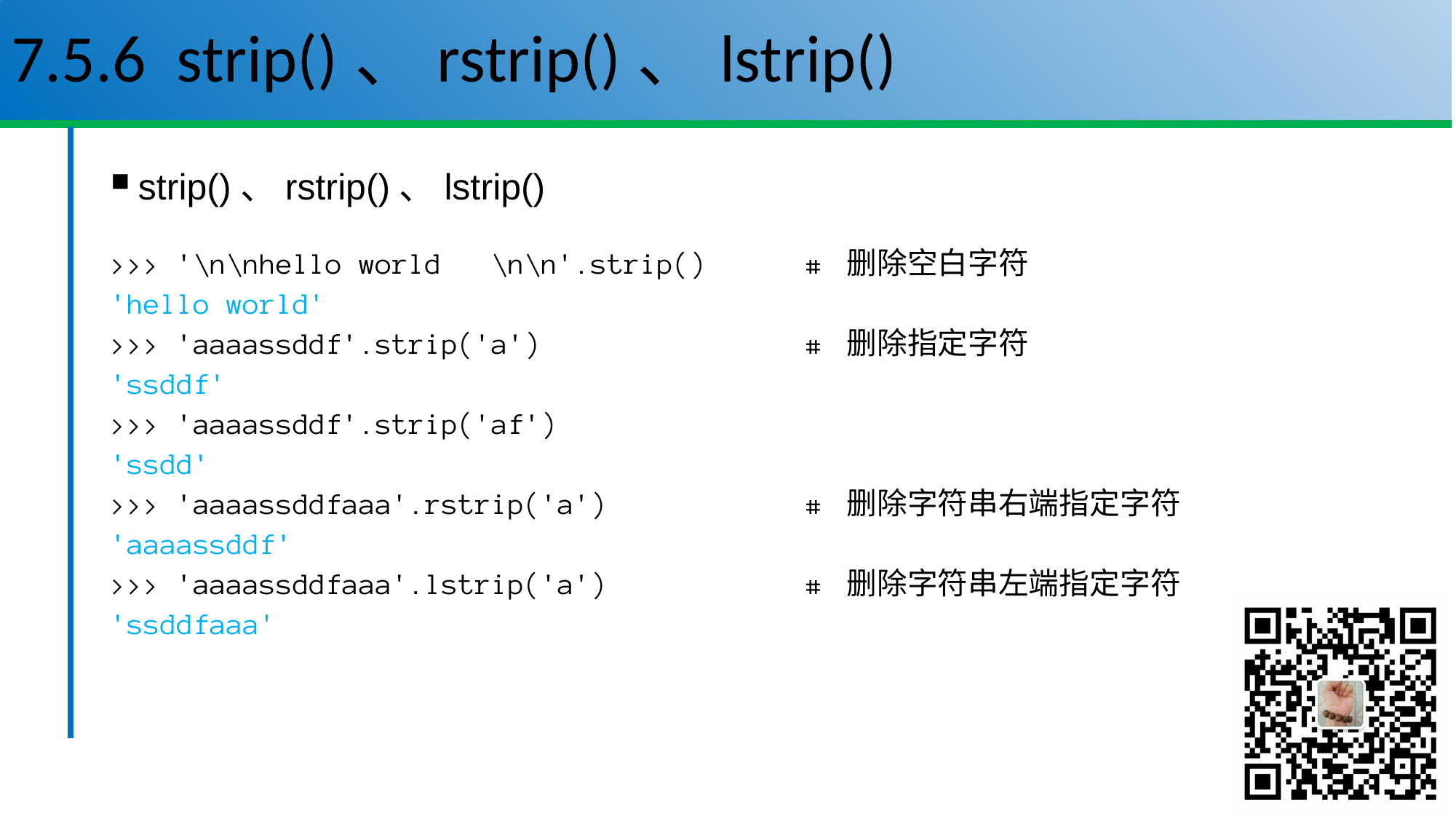

# 7.5.6  strip()、rstrip()、lstrip()
strip()、rstrip()、lstrip()

>>> '\n\nhello world   \n\n'.strip()      # 删除空白字符
'hello world'
>>> 'aaaassddf'.strip('a')                # 删除指定字符
'ssddf'
>>> 'aaaassddf'.strip('af')
'ssdd'
>>> 'aaaassddfaaa'.rstrip('a')            # 删除字符串右端指定字符
'aaaassddf'
>>> 'aaaassddfaaa'.lstrip('a')            # 删除字符串左端指定字符
'ssddfaaa'
34